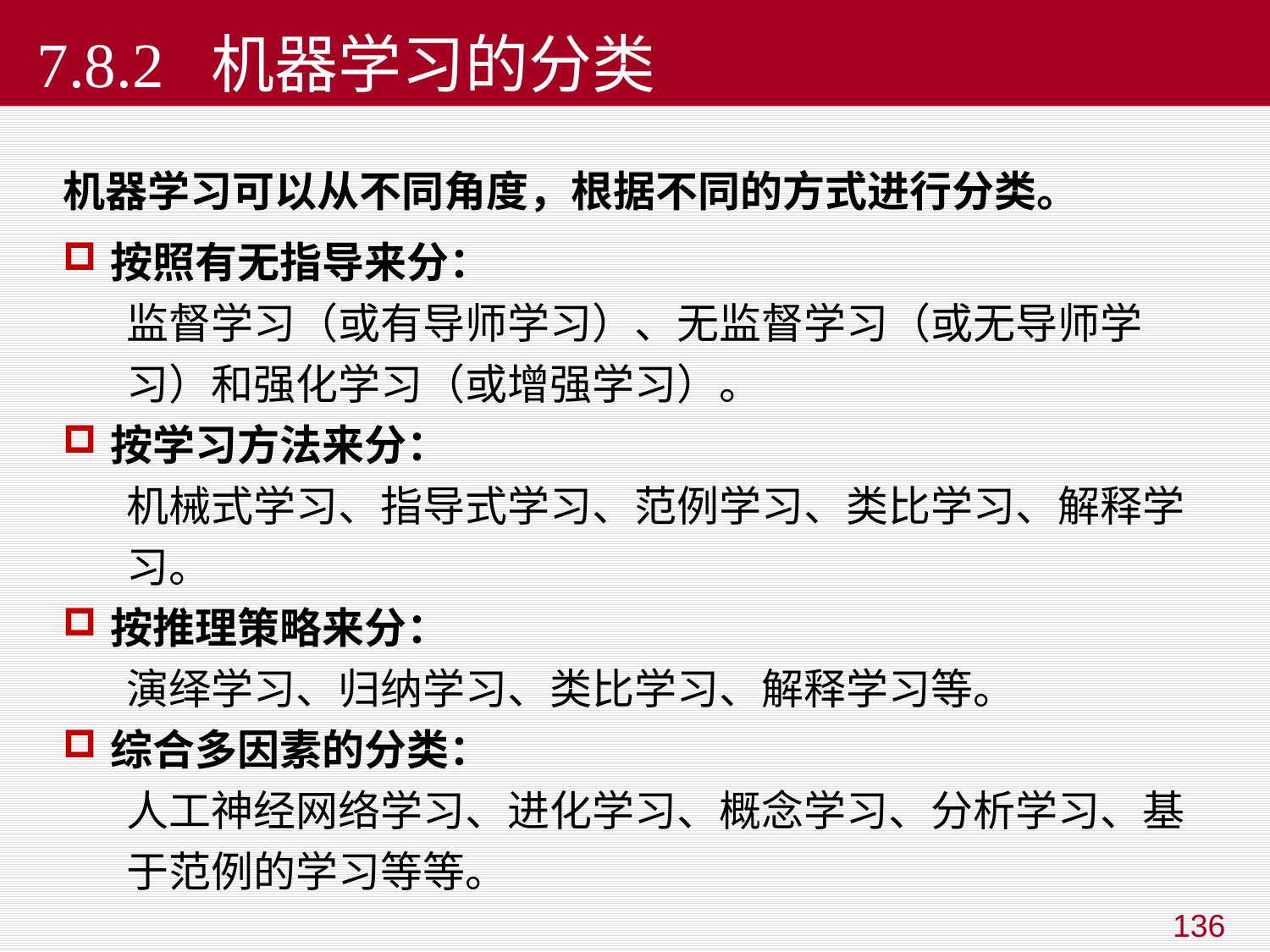

7.8.2  机器学习的分类

机器学习可以从不同角度，根据不同的方式进行分类。
按照有无指导来分：
监督学习（或有导师学习）、无监督学习（或无导师学习）和强化学习（或增强学习）。
按学习方法来分：
机械式学习、指导式学习、范例学习、类比学习、解释学习。
按推理策略来分：
演绎学习、归纳学习、类比学习、解释学习等。
综合多因素的分类：
人工神经网络学习、进化学习、概念学习、分析学习、基于范例的学习等等。
136